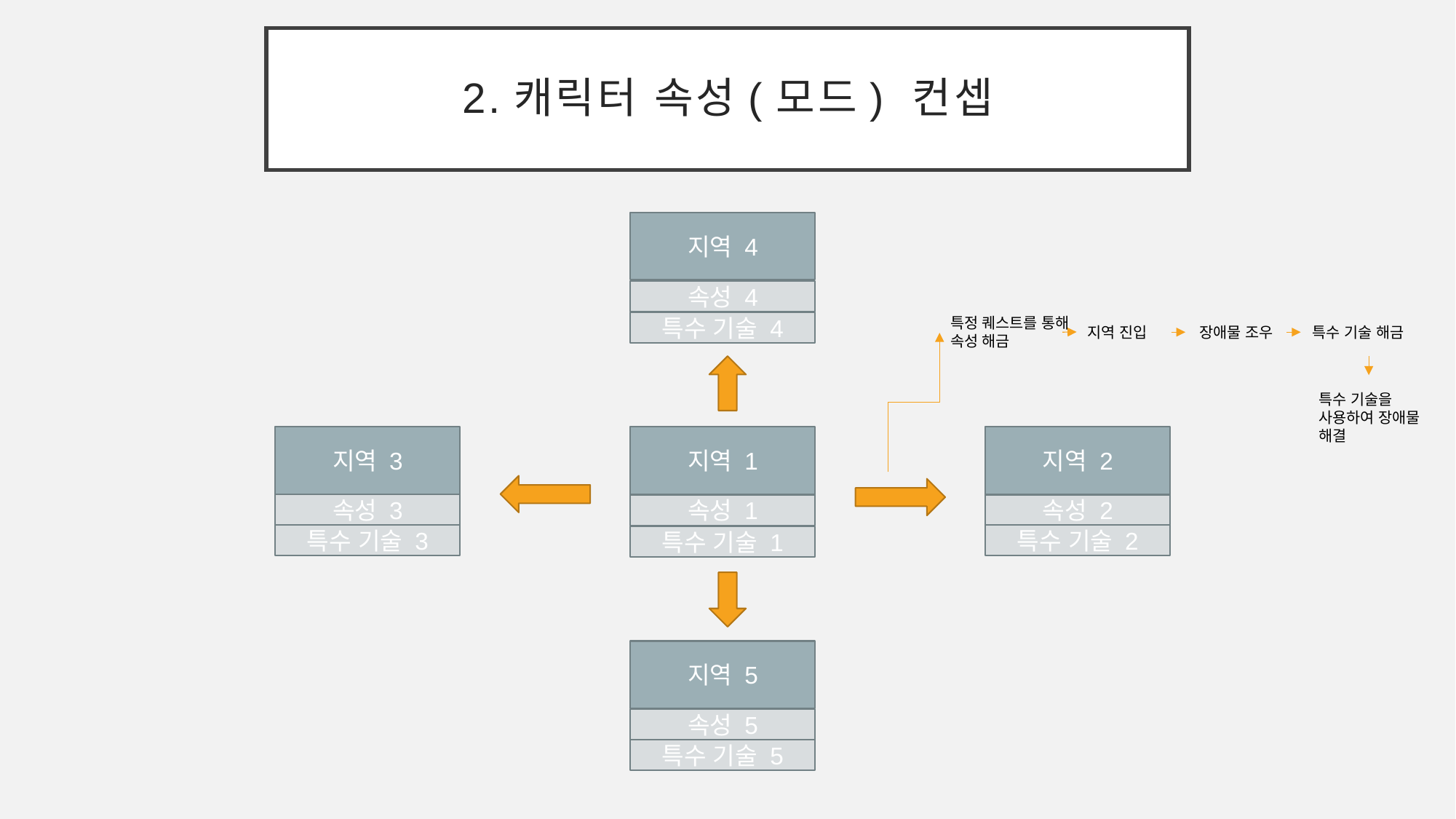

# 2.캐릭터 속성(모드) 컨셉
지역 4
속성 4
특정 퀘스트를 통해 속성 해금
특수 기술 4
장애물 조우
특수 기술 해금
지역 진입

특수 기술을 사용하여 장애물 해결
지역 3
지역 1
지역 2

속성 3
속성 1
속성 2
특수 기술 2
특수 기술 3
특수 기술 1

지역 5
속성 5
특수 기술 5